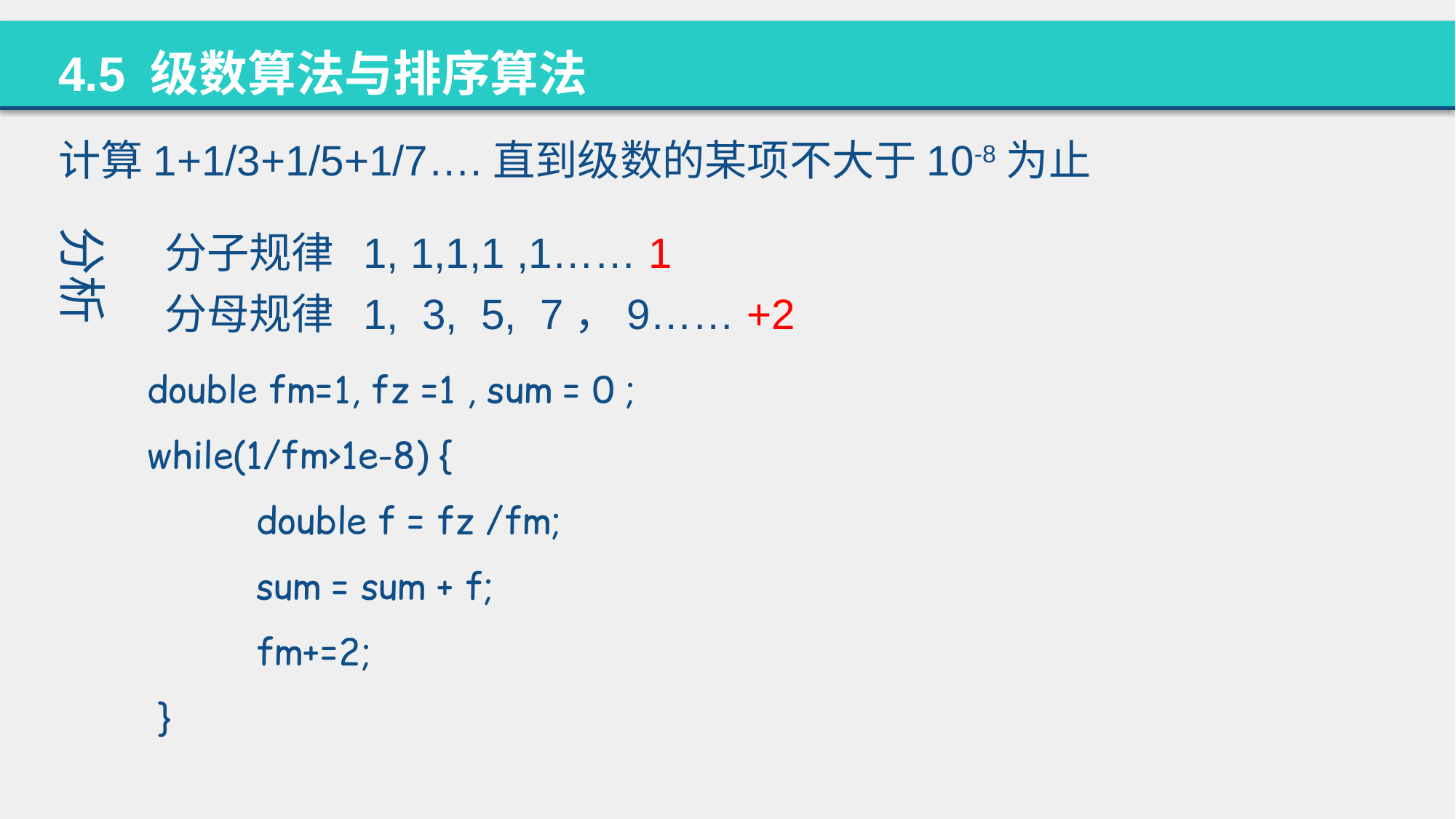

4.5 级数算法与排序算法
计算1+1/3+1/5+1/7….直到级数的某项不大于10-8为止
分子规律  1, 1,1,1 ,1…… 1
分母规律  1,  3,  5,  7，9…… +2
分析
double fm=1, fz =1 , sum = 0 ;
while(1/fm>1e-8) {
 	double f = fz /fm;
  	sum = sum + f;
	fm+=2;
 }